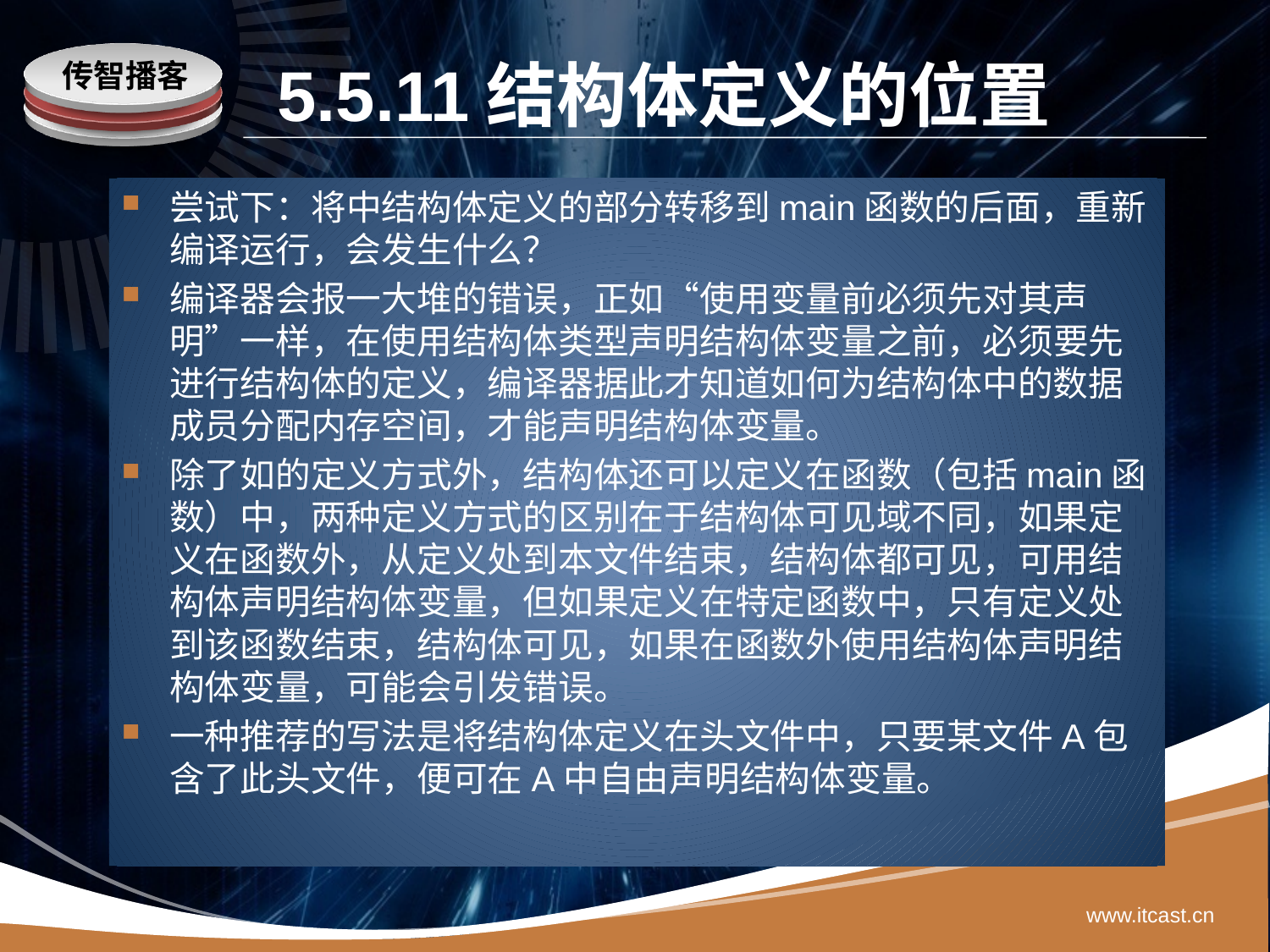

# 5.5.11结构体定义的位置
尝试下：将中结构体定义的部分转移到main函数的后面，重新编译运行，会发生什么？
编译器会报一大堆的错误，正如“使用变量前必须先对其声明”一样，在使用结构体类型声明结构体变量之前，必须要先进行结构体的定义，编译器据此才知道如何为结构体中的数据成员分配内存空间，才能声明结构体变量。
除了如的定义方式外，结构体还可以定义在函数（包括main函数）中，两种定义方式的区别在于结构体可见域不同，如果定义在函数外，从定义处到本文件结束，结构体都可见，可用结构体声明结构体变量，但如果定义在特定函数中，只有定义处到该函数结束，结构体可见，如果在函数外使用结构体声明结构体变量，可能会引发错误。
一种推荐的写法是将结构体定义在头文件中，只要某文件A包含了此头文件，便可在A中自由声明结构体变量。
www.itcast.cn